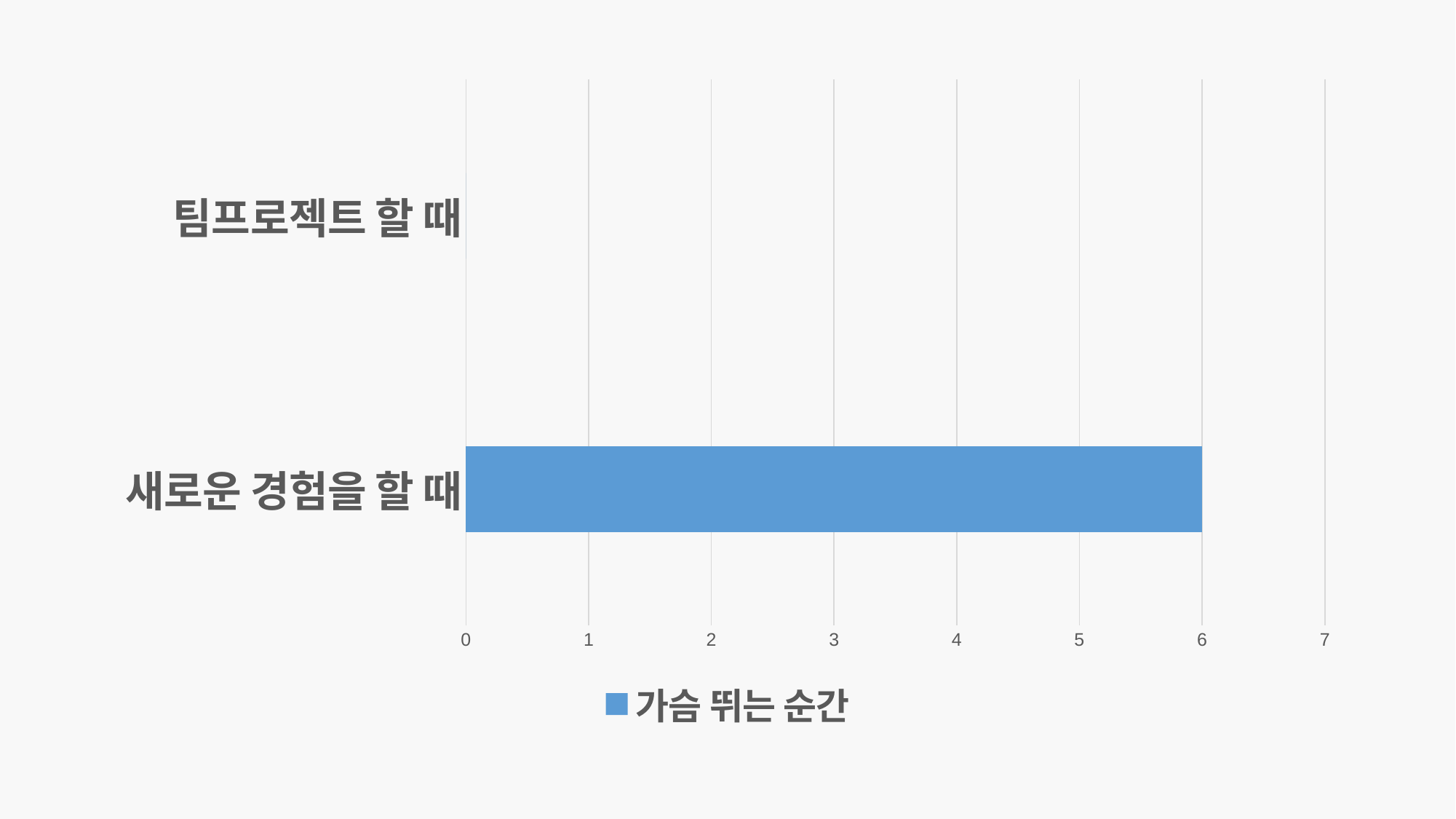

### Chart

| Category | 가슴 뛰는 순간 |
|---|---|
| 새로운 경험을 할 때 | 6.0 |
| 팀프로젝트 할 때 | 0.0 |